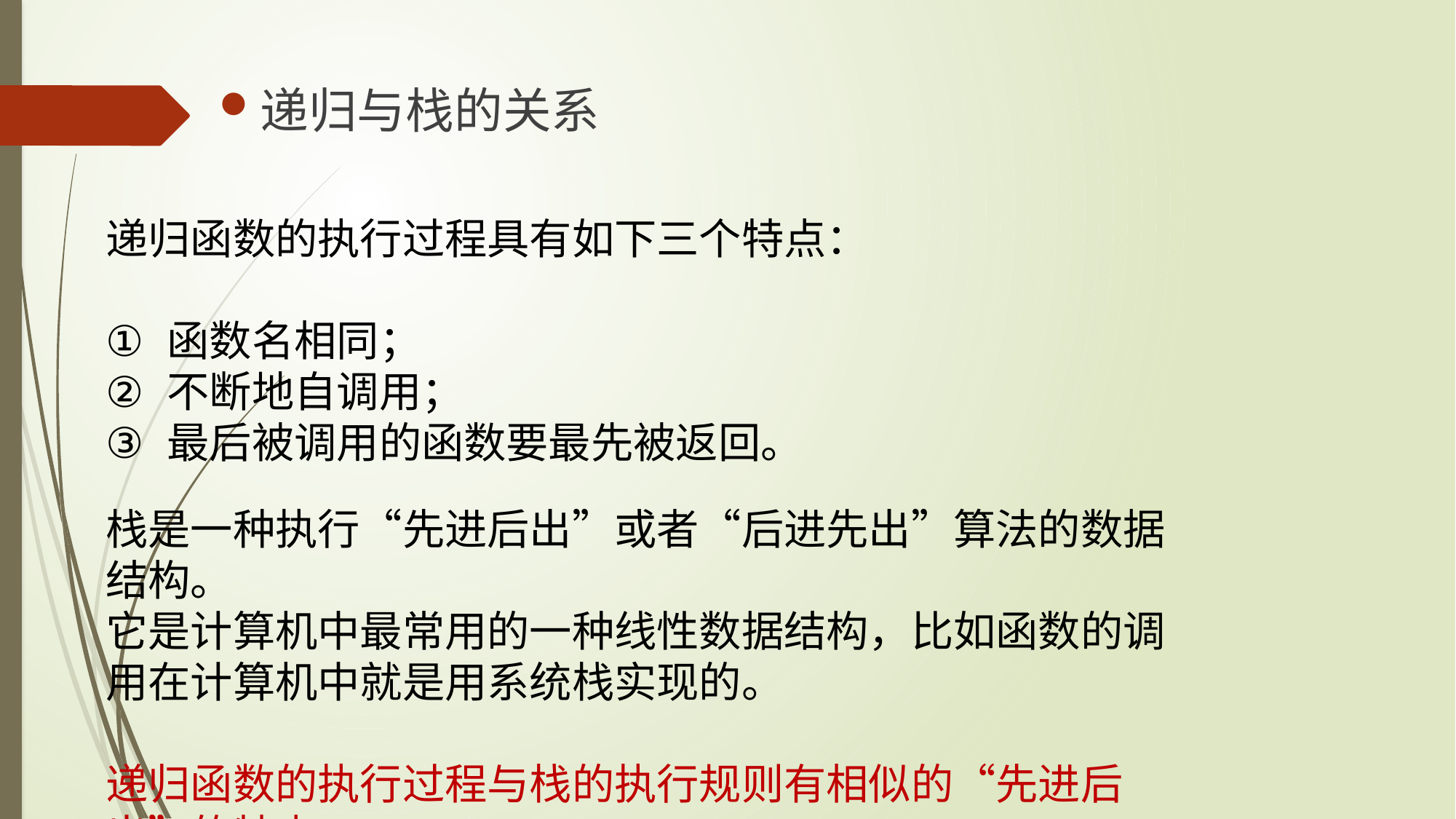

递归与栈的关系
递归函数的执行过程具有如下三个特点：

函数名相同；
不断地自调用；
最后被调用的函数要最先被返回。
栈是一种执行“先进后出”或者“后进先出”算法的数据结构。
它是计算机中最常用的一种线性数据结构，比如函数的调用在计算机中就是用系统栈实现的。

递归函数的执行过程与栈的执行规则有相似的“先进后出”的特点